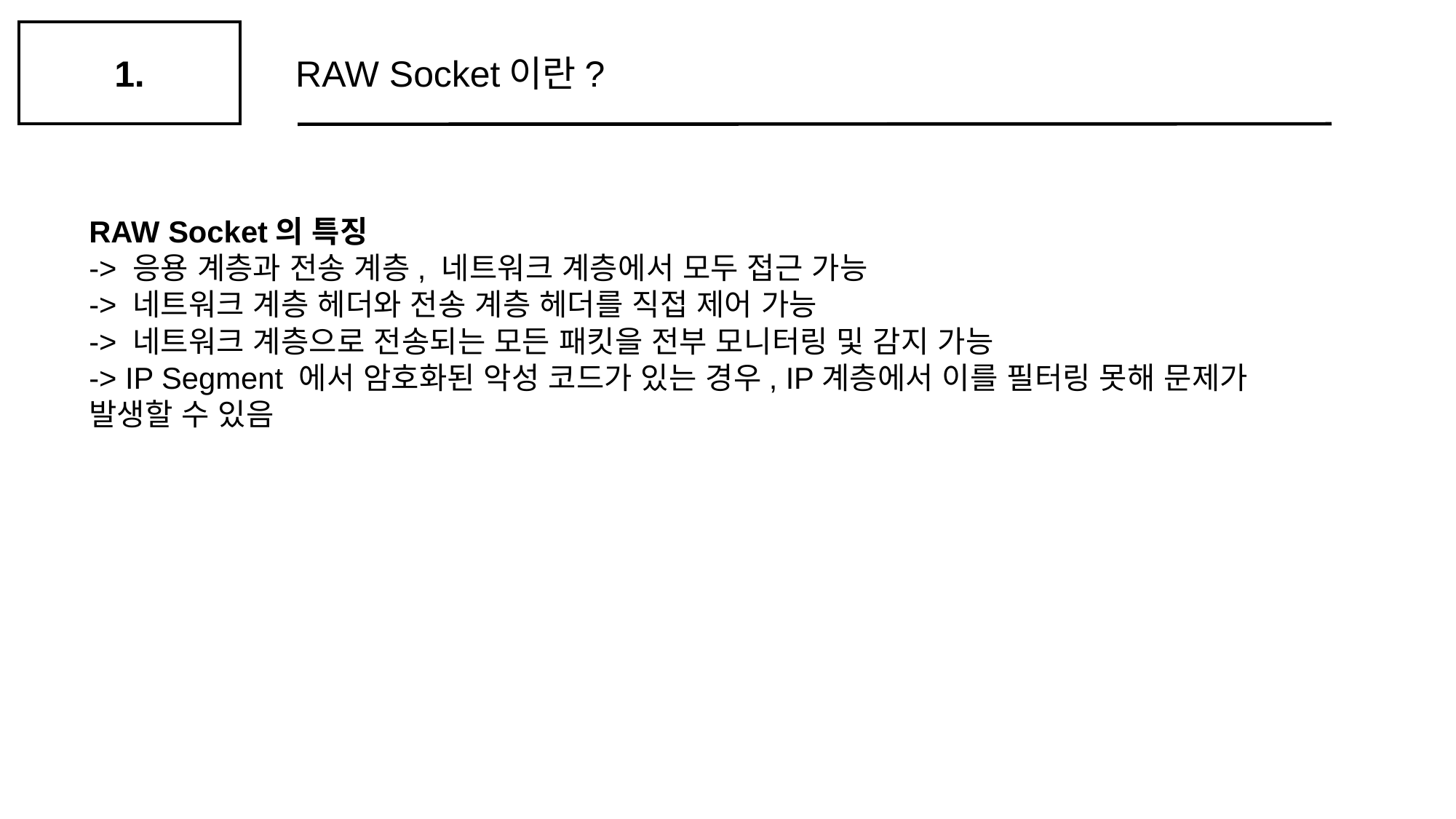

1.
RAW Socket이란?
RAW Socket의 특징
-> 응용 계층과 전송 계층, 네트워크 계층에서 모두 접근 가능
-> 네트워크 계층 헤더와 전송 계층 헤더를 직접 제어 가능
-> 네트워크 계층으로 전송되는 모든 패킷을 전부 모니터링 및 감지 가능
-> IP Segment 에서 암호화된 악성 코드가 있는 경우, IP계층에서 이를 필터링 못해 문제가 발생할 수 있음